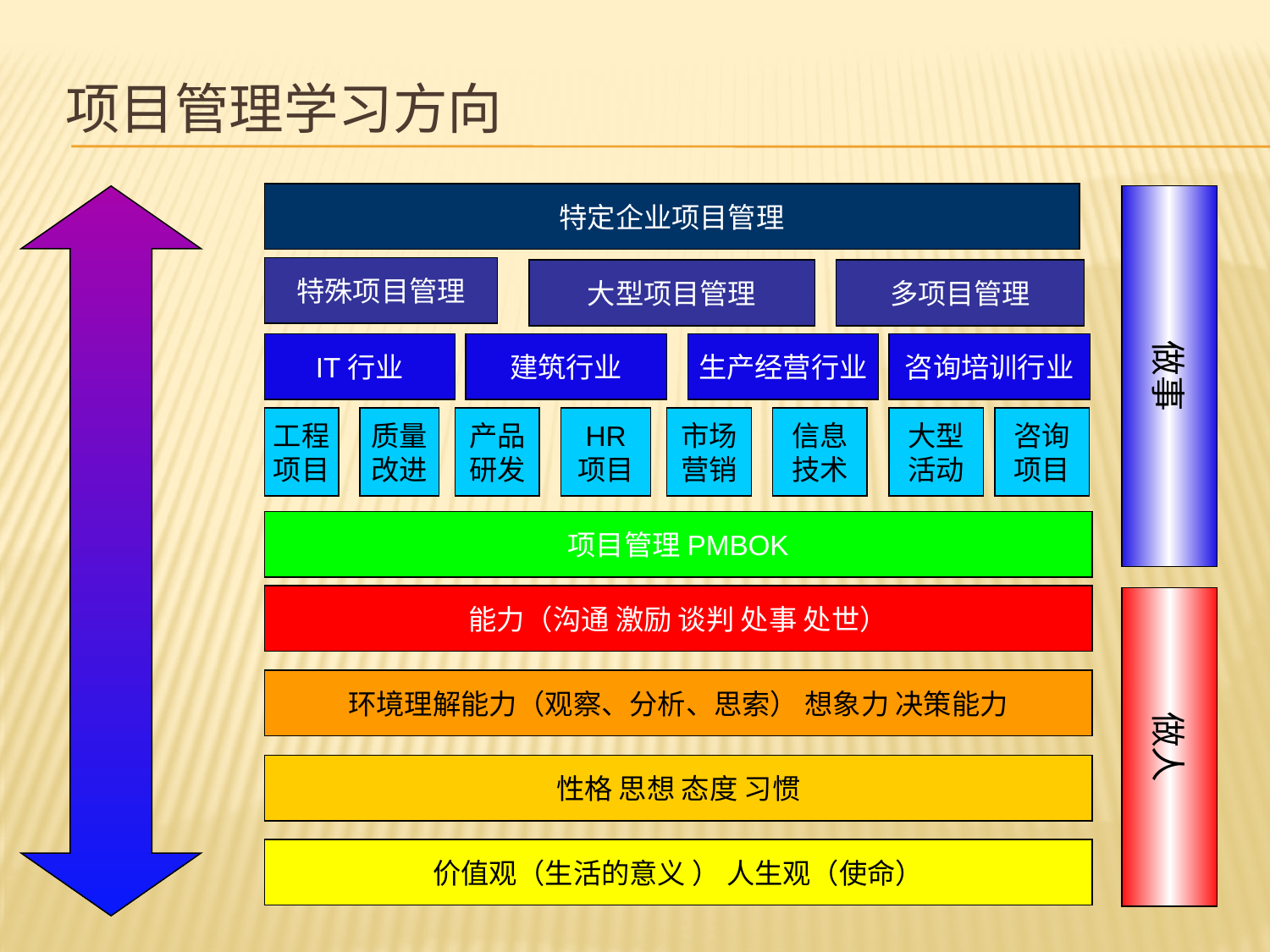

# 项目管理学习方向
特定企业项目管理

做事
特殊项目管理
大型项目管理
多项目管理
IT行业
建筑行业
生产经营行业
咨询培训行业
工程
项目
质量
改进
产品
研发
HR
项目
市场
营销
信息
技术
大型
活动
咨询
项目
项目管理PMBOK
能力（沟通 激励 谈判 处事 处世）
做人
环境理解能力（观察、分析、思索） 想象力 决策能力
性格 思想 态度 习惯
价值观（生活的意义 ） 人生观（使命）